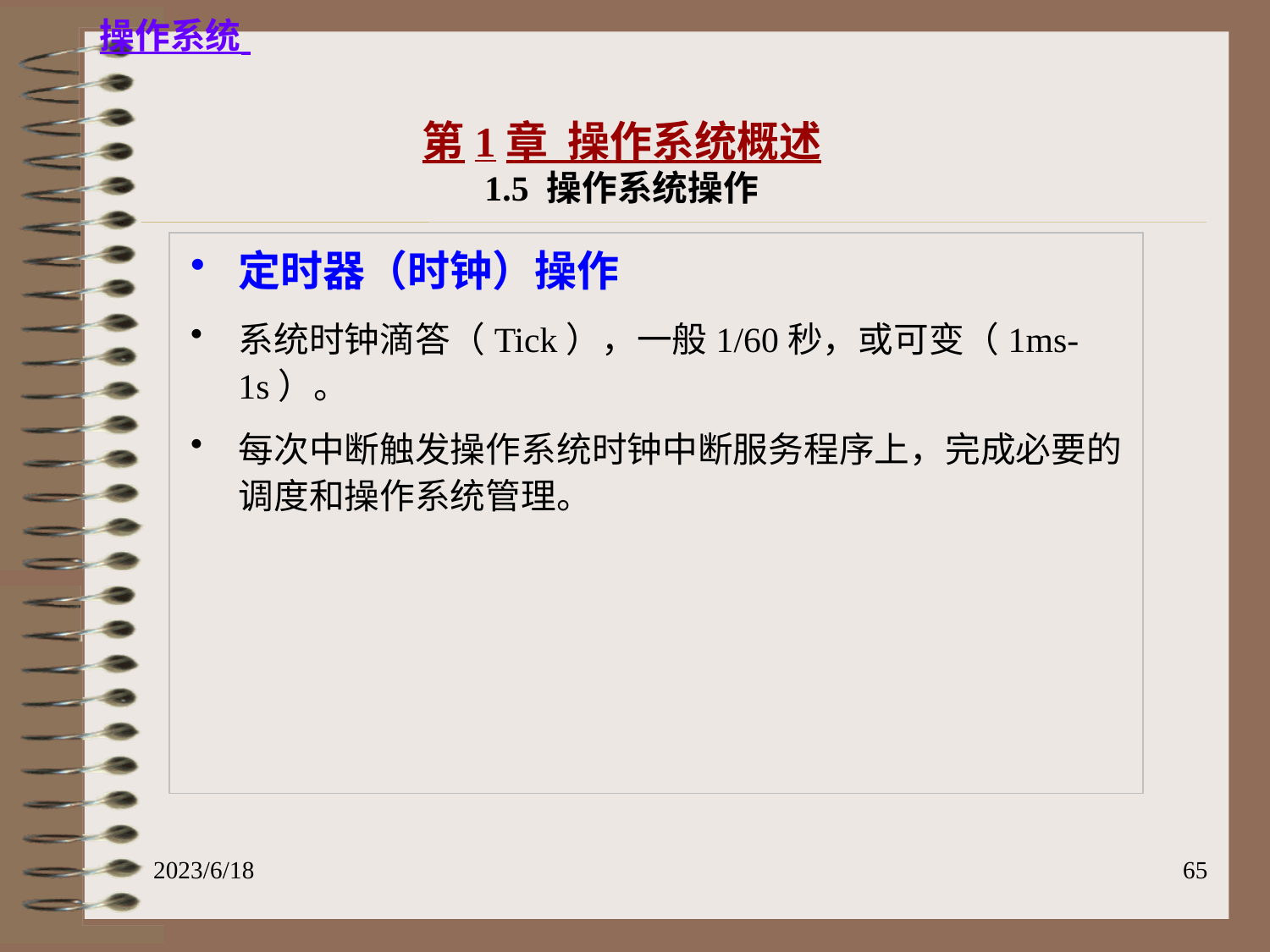

第1章  操作系统概述
1.5 操作系统操作

定时器（时钟）操作
系统时钟滴答（Tick），一般1/60秒，或可变（1ms-1s）。
每次中断触发操作系统时钟中断服务程序上，完成必要的调度和操作系统管理。
2023/6/18
65